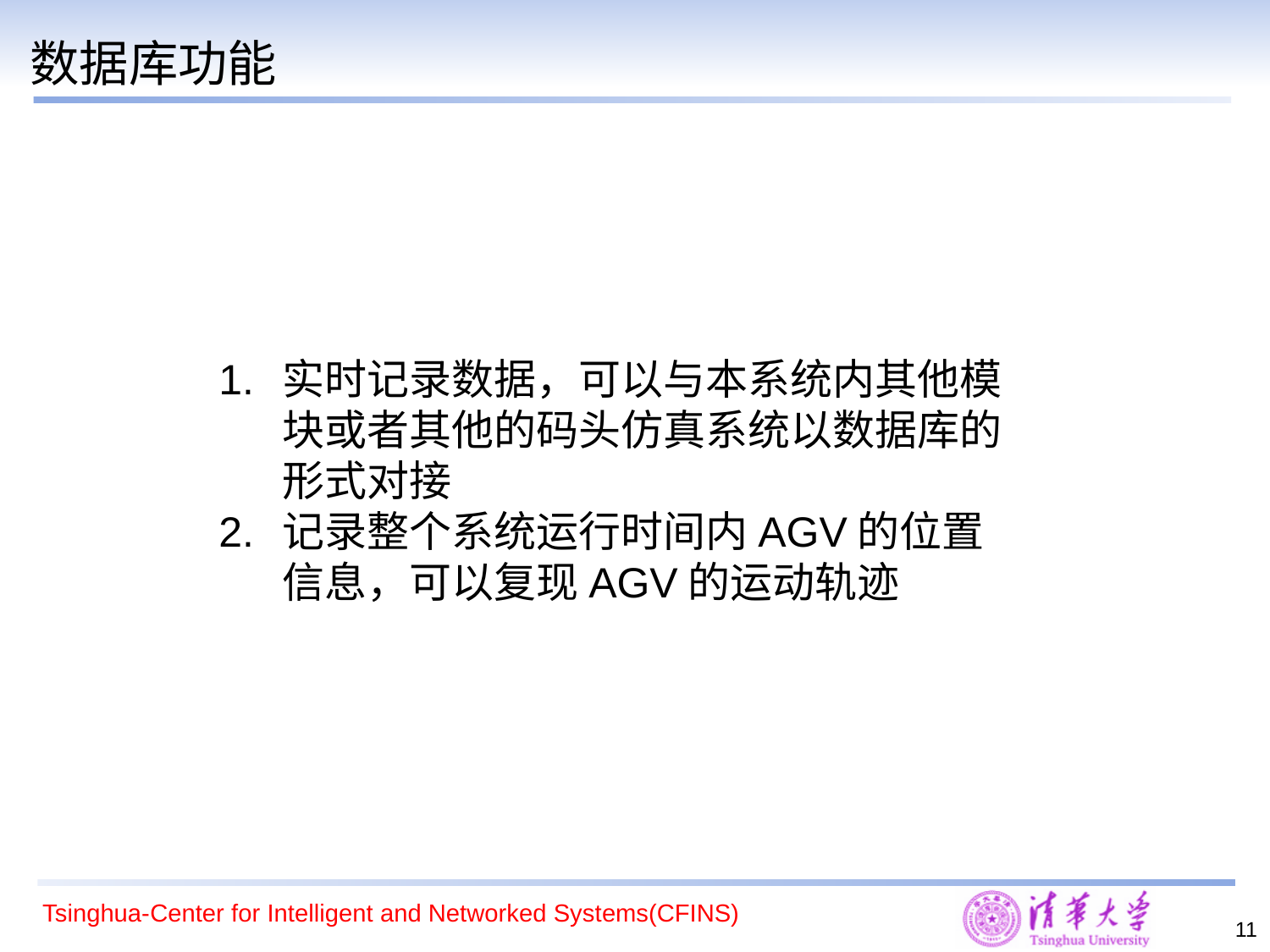

# 数据库功能
实时记录数据，可以与本系统内其他模块或者其他的码头仿真系统以数据库的形式对接
记录整个系统运行时间内AGV的位置信息，可以复现AGV的运动轨迹
11